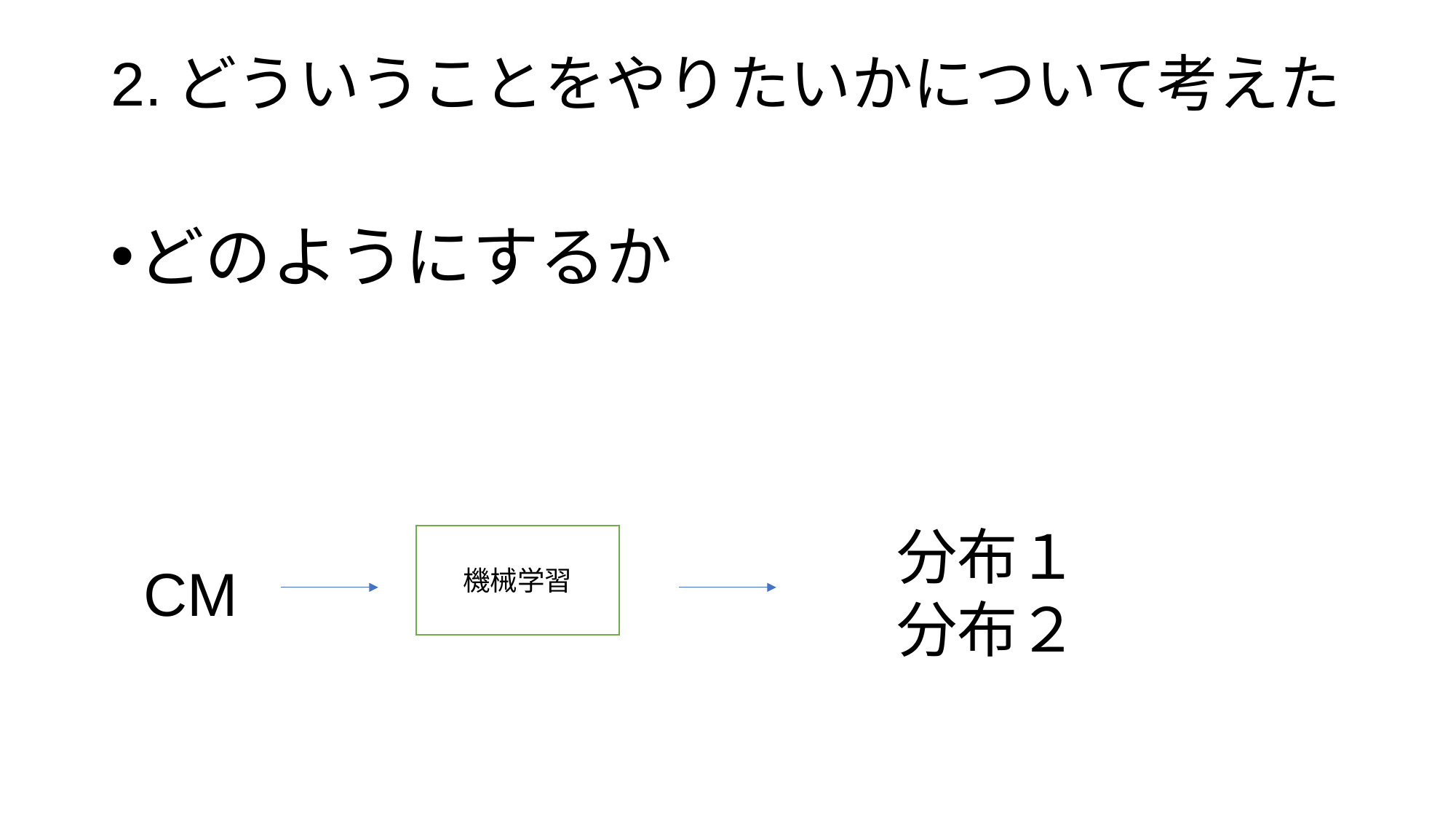

# 2.どういうことをやりたいかについて考えた
どのようにするか

分布１
分布２
機械学習
CM